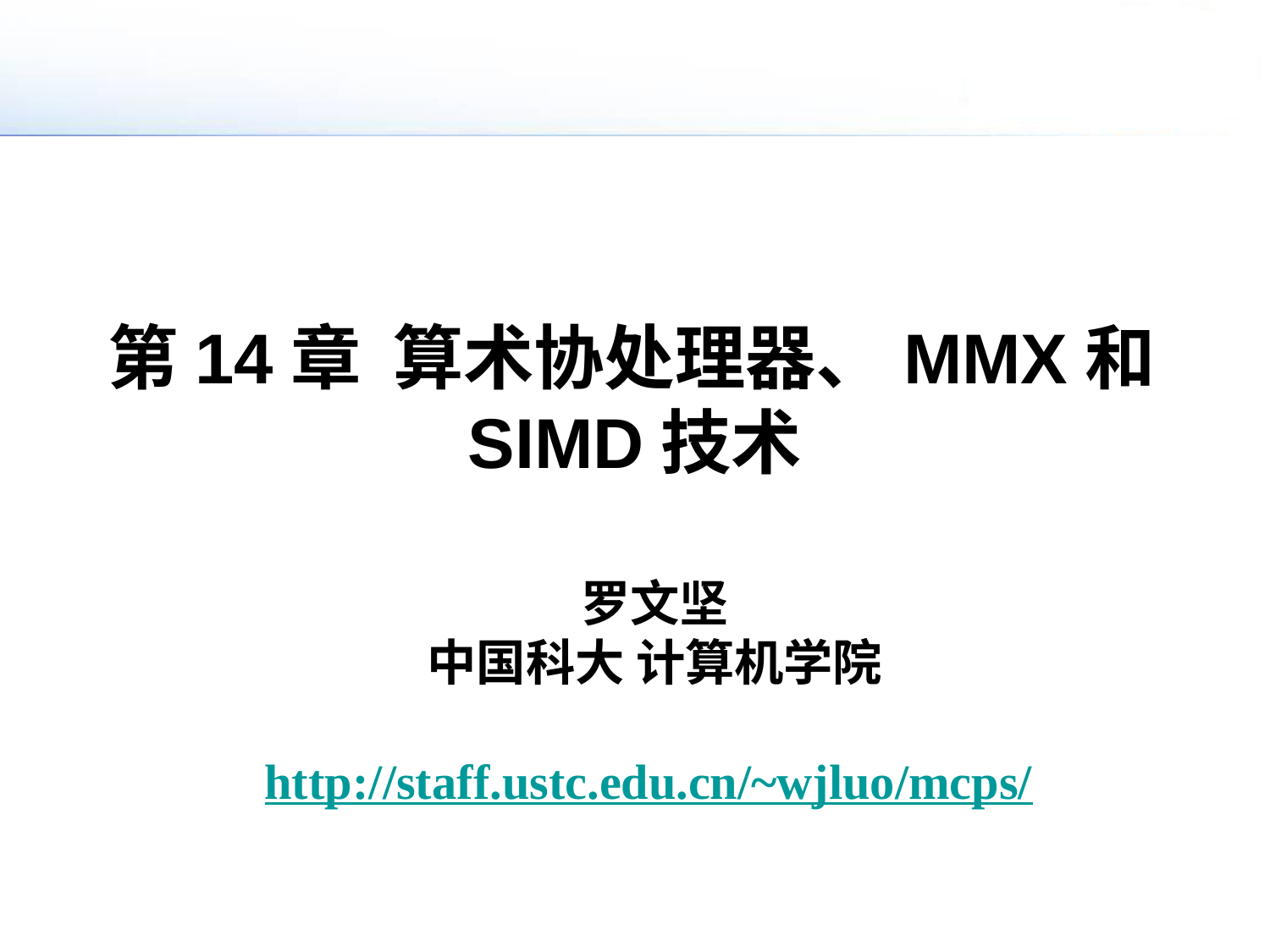

# 第14章  算术协处理器、MMX和SIMD技术

罗文坚
中国科大 计算机学院

http://staff.ustc.edu.cn/~wjluo/mcps/